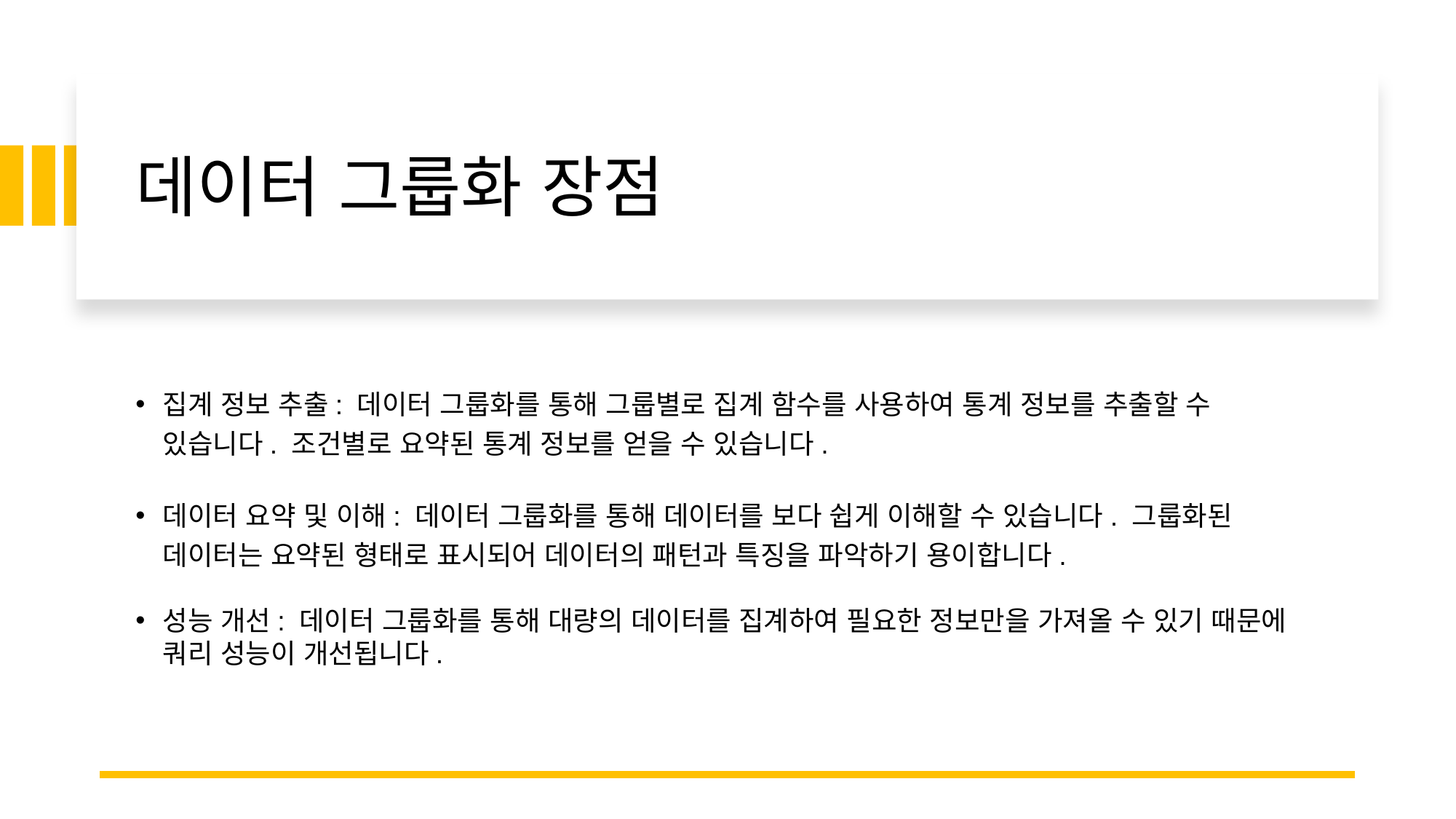

# 데이터 그룹화 장점
집계 정보 추출: 데이터 그룹화를 통해 그룹별로 집계 함수를 사용하여 통계 정보를 추출할 수 있습니다. 조건별로 요약된 통계 정보를 얻을 수 있습니다.

데이터 요약 및 이해: 데이터 그룹화를 통해 데이터를 보다 쉽게 이해할 수 있습니다. 그룹화된 데이터는 요약된 형태로 표시되어 데이터의 패턴과 특징을 파악하기 용이합니다.

성능 개선: 데이터 그룹화를 통해 대량의 데이터를 집계하여 필요한 정보만을 가져올 수 있기 때문에 쿼리 성능이 개선됩니다.